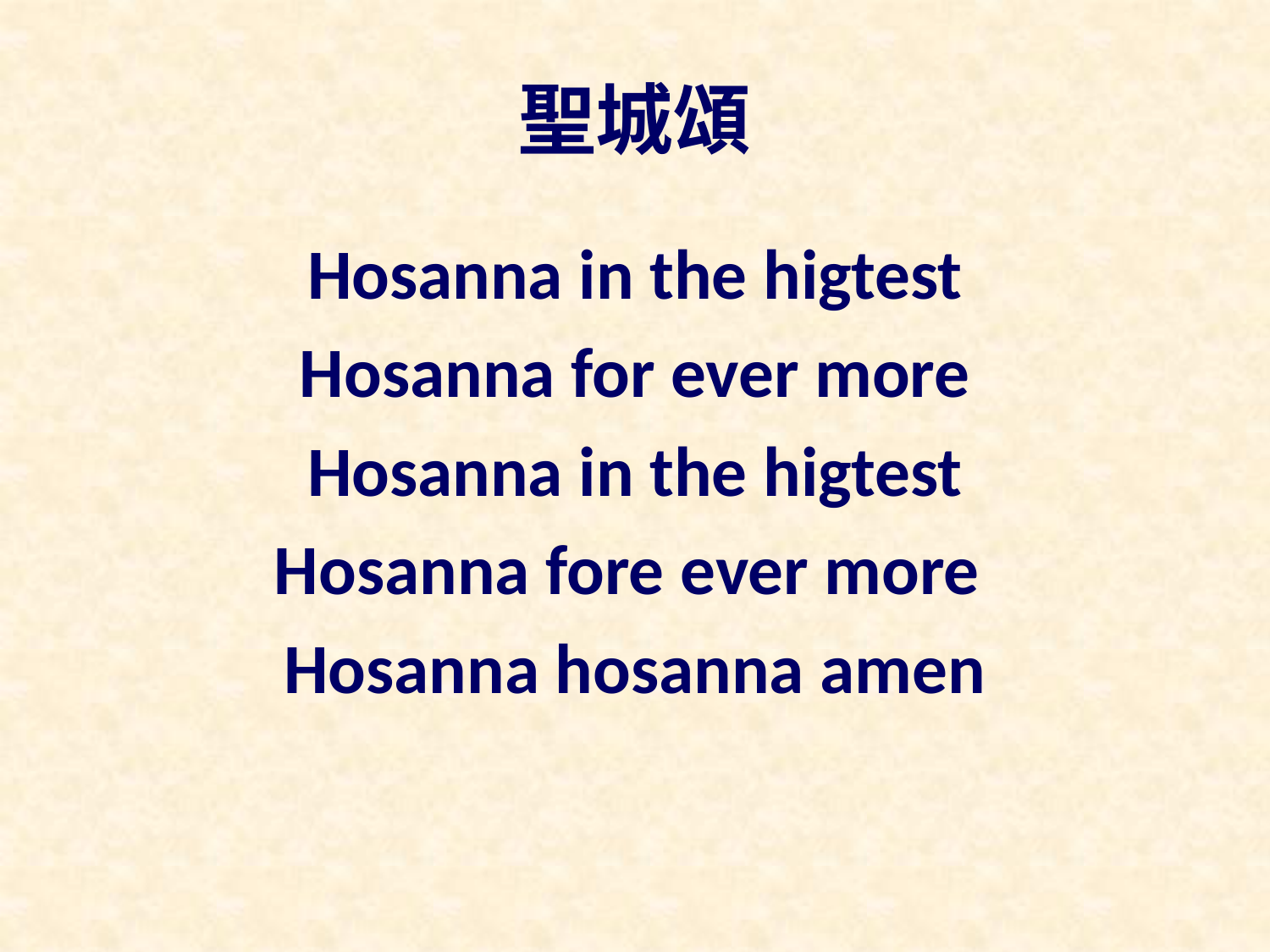

# 聖城頌
Hosanna in the higtest
Hosanna for ever more
Hosanna in the higtest
Hosanna fore ever more
Hosanna hosanna amen